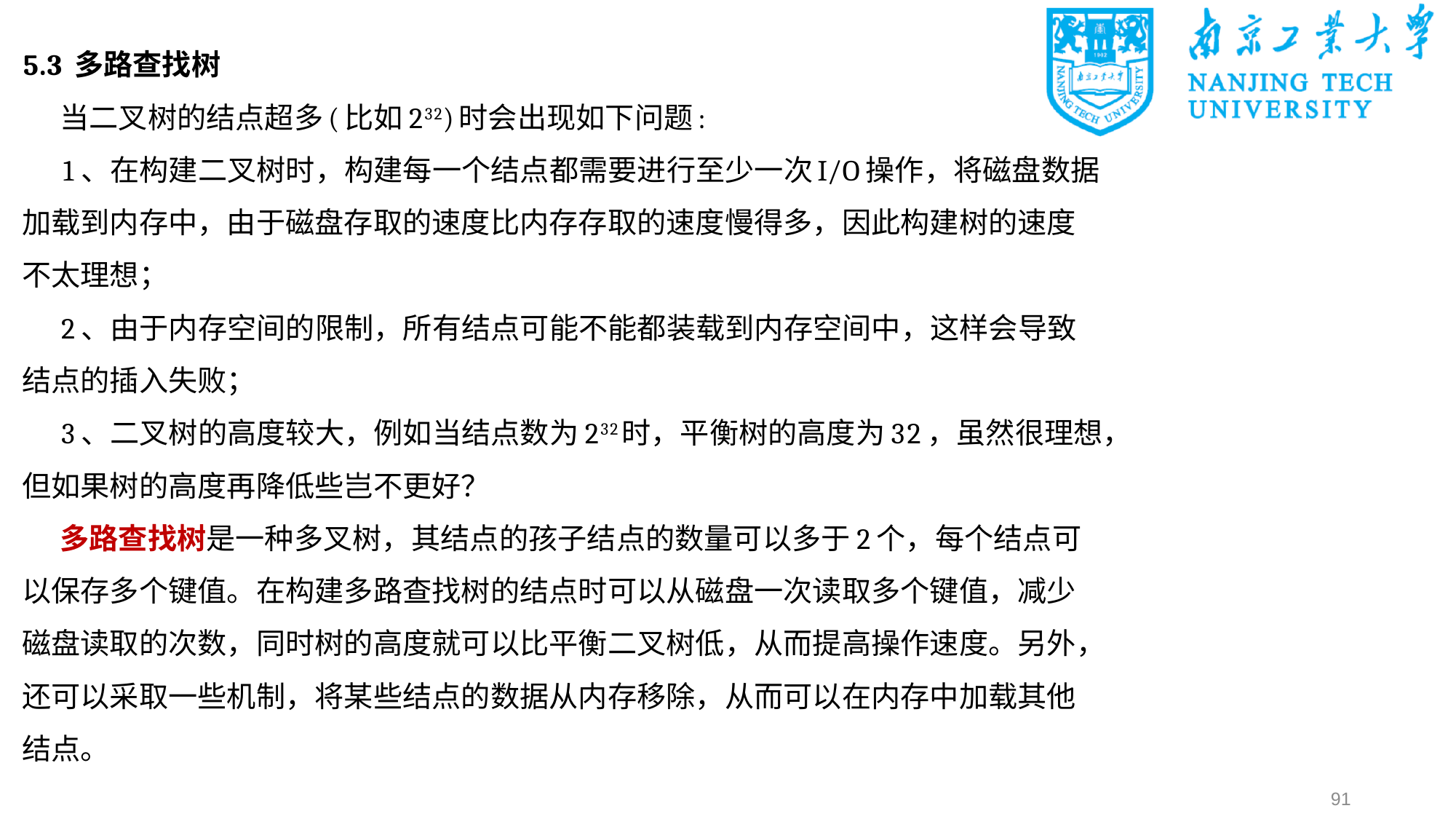

5.3 多路查找树
当二叉树的结点超多(比如232)时会出现如下问题:
1、在构建二叉树时，构建每一个结点都需要进行至少一次I/O操作，将磁盘数据加载到内存中，由于磁盘存取的速度比内存存取的速度慢得多，因此构建树的速度不太理想；
2、由于内存空间的限制，所有结点可能不能都装载到内存空间中，这样会导致结点的插入失败；
3、二叉树的高度较大，例如当结点数为232时，平衡树的高度为32，虽然很理想，但如果树的高度再降低些岂不更好？
多路查找树是一种多叉树，其结点的孩子结点的数量可以多于2个，每个结点可以保存多个键值。在构建多路查找树的结点时可以从磁盘一次读取多个键值，减少磁盘读取的次数，同时树的高度就可以比平衡二叉树低，从而提高操作速度。另外，还可以采取一些机制，将某些结点的数据从内存移除，从而可以在内存中加载其他结点。

91